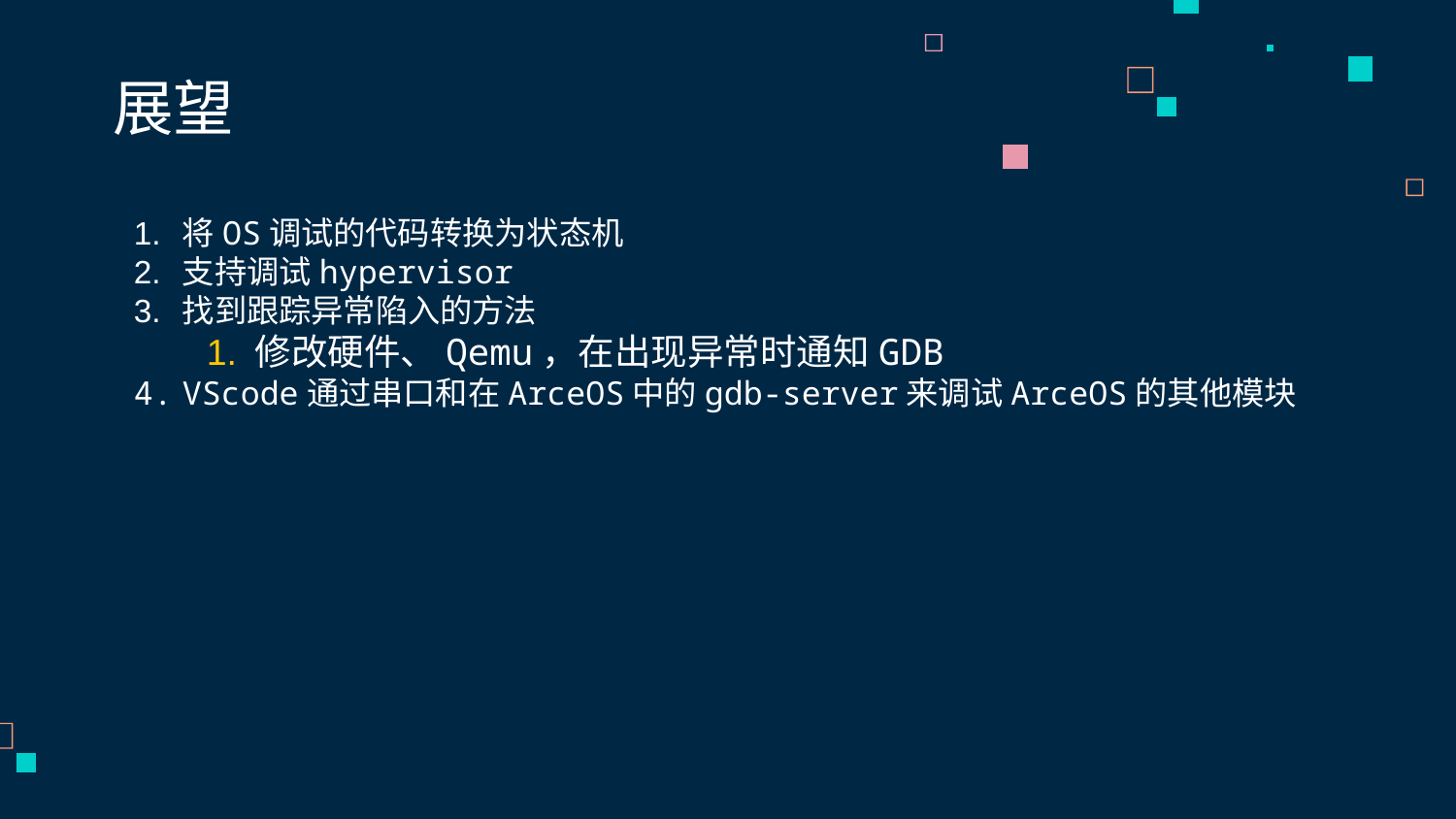

# 展望

将OS调试的代码转换为状态机
支持调试hypervisor
找到跟踪异常陷入的方法
修改硬件、Qemu，在出现异常时通知GDB
VScode通过串口和在ArceOS中的gdb-server来调试ArceOS的其他模块